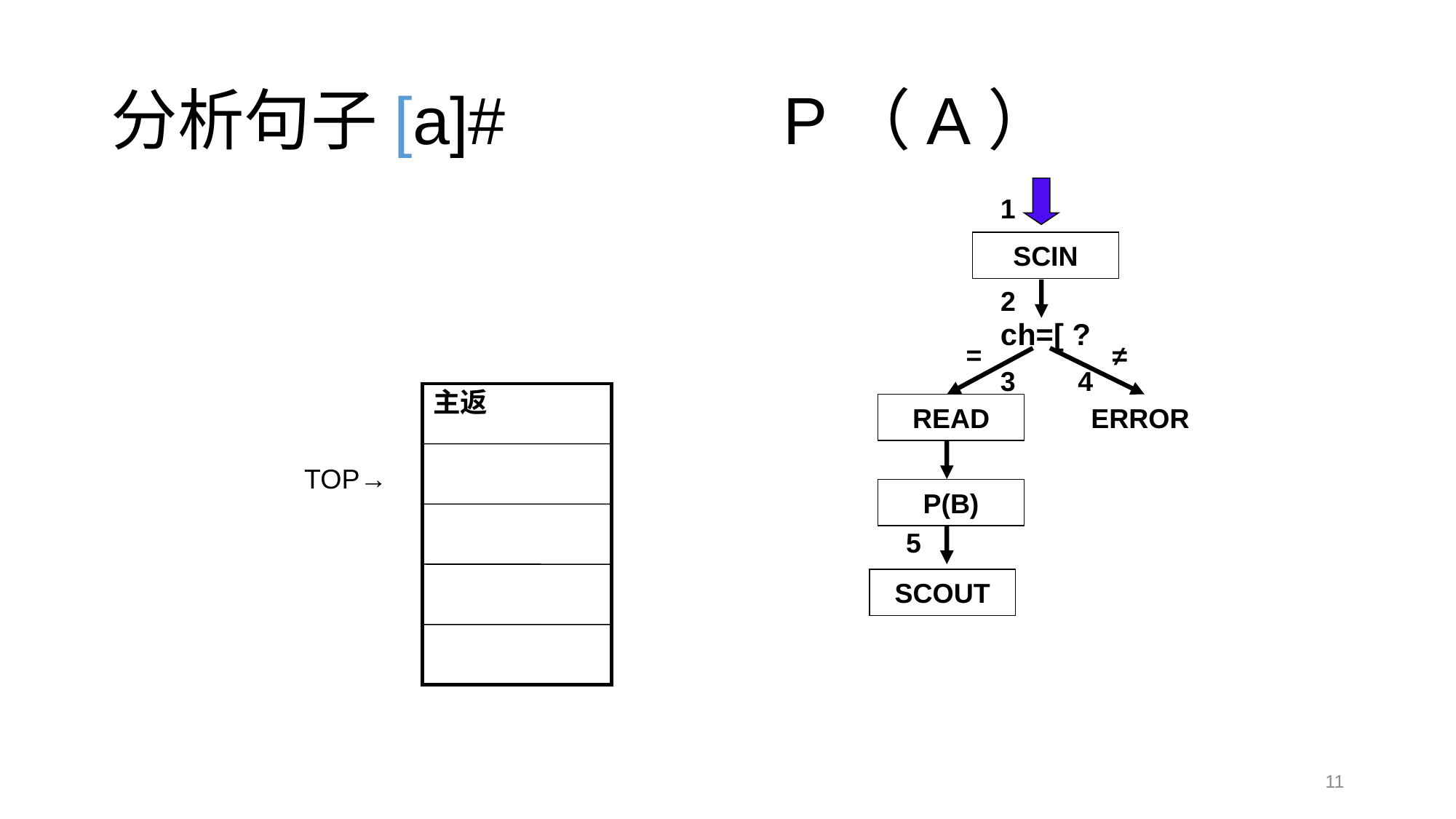

# 分析句子[a]#               P（A）

1
SCIN
2

ch=[ ?
=
≠

3
4
主返

READ
ERROR

TOP→
P(B)
5

SCOUT
11